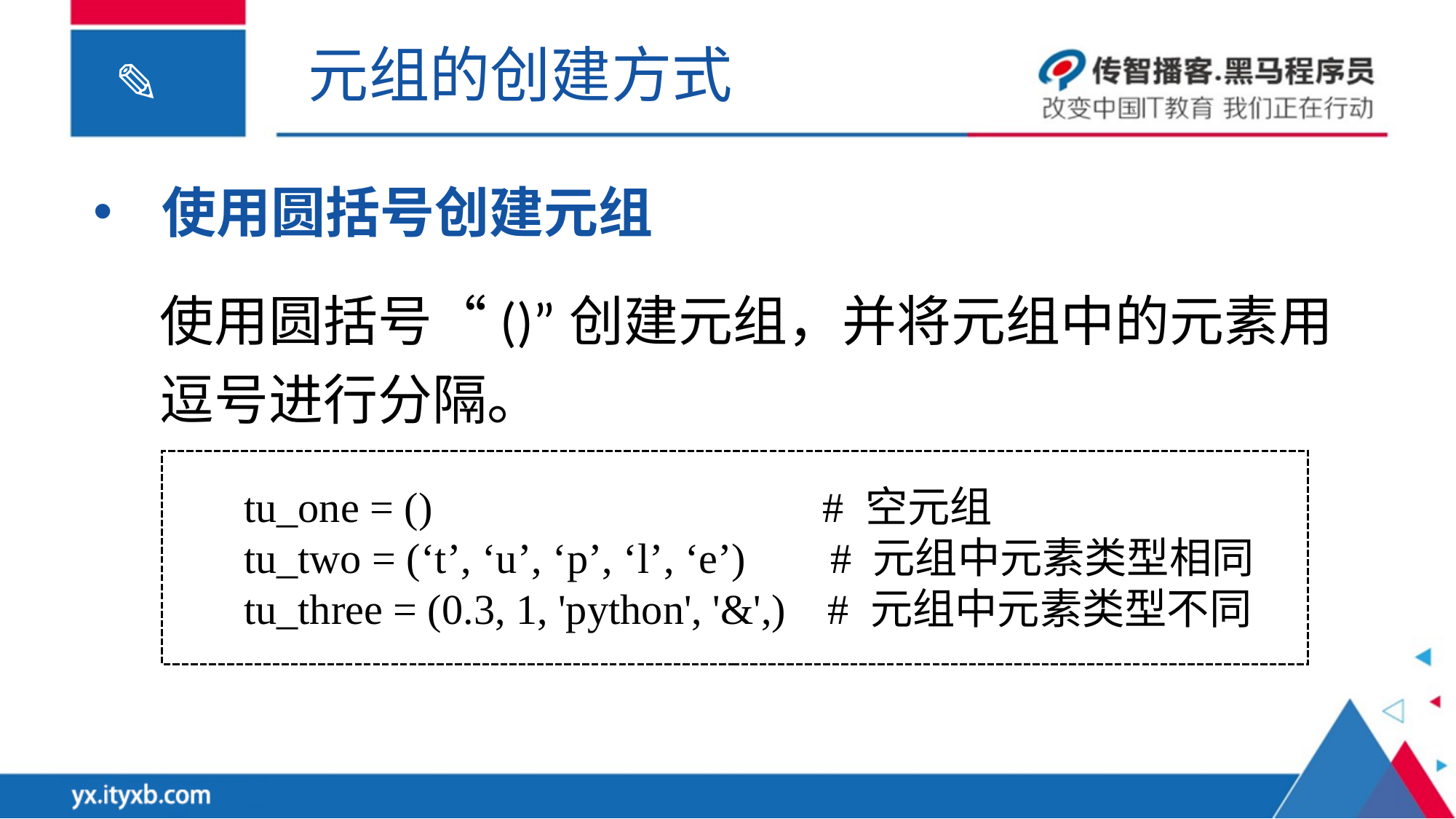

元组的创建方式
使用圆括号创建元组
使用圆括号“()”创建元组，并将元组中的元素用逗号进行分隔。

tu_one = ()                                     # 空元组
tu_two = (‘t’, ‘u’, ‘p’, ‘l’, ‘e’)        # 元组中元素类型相同
tu_three = (0.3, 1, 'python', '&',)    # 元组中元素类型不同